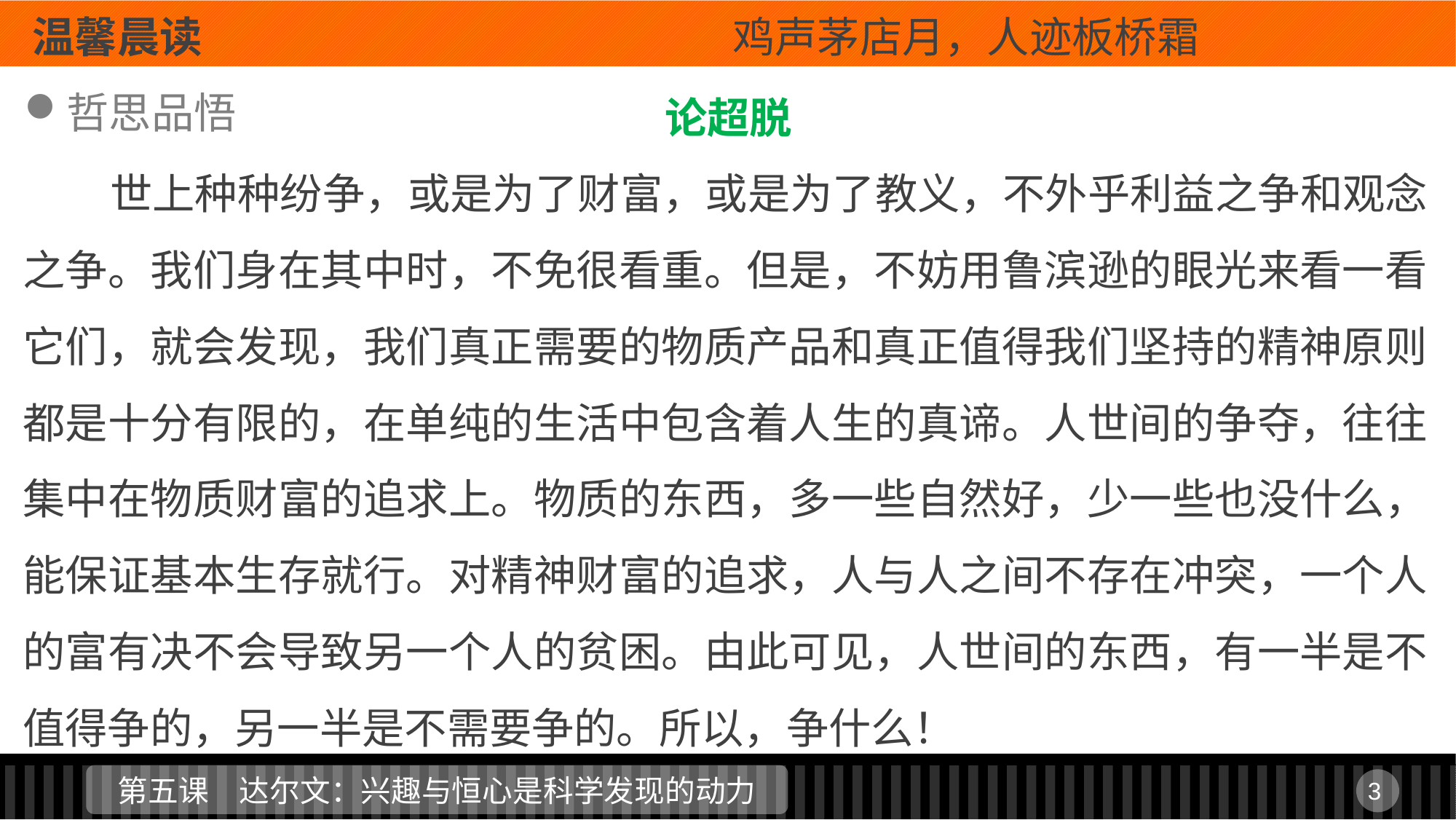

温馨晨读                                                       鸡声茅店月，人迹板桥霜
哲思品悟
论超脱
        世上种种纷争，或是为了财富，或是为了教义，不外乎利益之争和观念之争。我们身在其中时，不免很看重。但是，不妨用鲁滨逊的眼光来看一看它们，就会发现，我们真正需要的物质产品和真正值得我们坚持的精神原则都是十分有限的，在单纯的生活中包含着人生的真谛。人世间的争夺，往往集中在物质财富的追求上。物质的东西，多一些自然好，少一些也没什么，能保证基本生存就行。对精神财富的追求，人与人之间不存在冲突，一个人的富有决不会导致另一个人的贫困。由此可见，人世间的东西，有一半是不值得争的，另一半是不需要争的。所以，争什么！